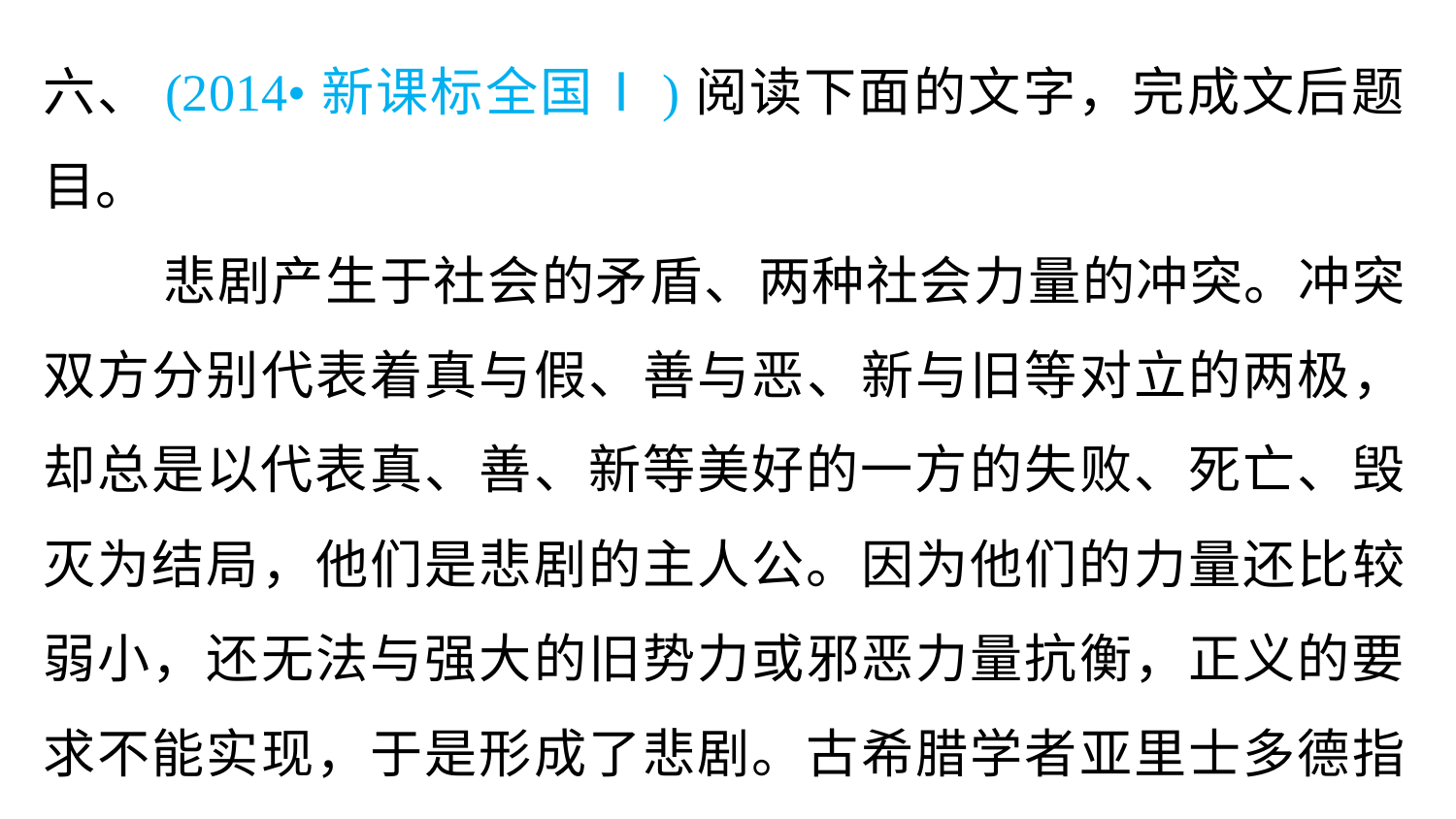

六、(2014•新课标全国Ⅰ)阅读下面的文字，完成文后题目。
        悲剧产生于社会的矛盾、两种社会力量的冲突。冲突双方分别代表着真与假、善与恶、新与旧等对立的两极，却总是以代表真、善、新等美好的一方的失败、死亡、毁灭为结局，他们是悲剧的主人公。因为他们的力量还比较弱小，还无法与强大的旧势力或邪恶力量抗衡，正义的要求不能实现，于是形成了悲剧。古希腊学者亚里士多德指出，悲剧描写了比现实中更美好同时又是“与我们相似的”